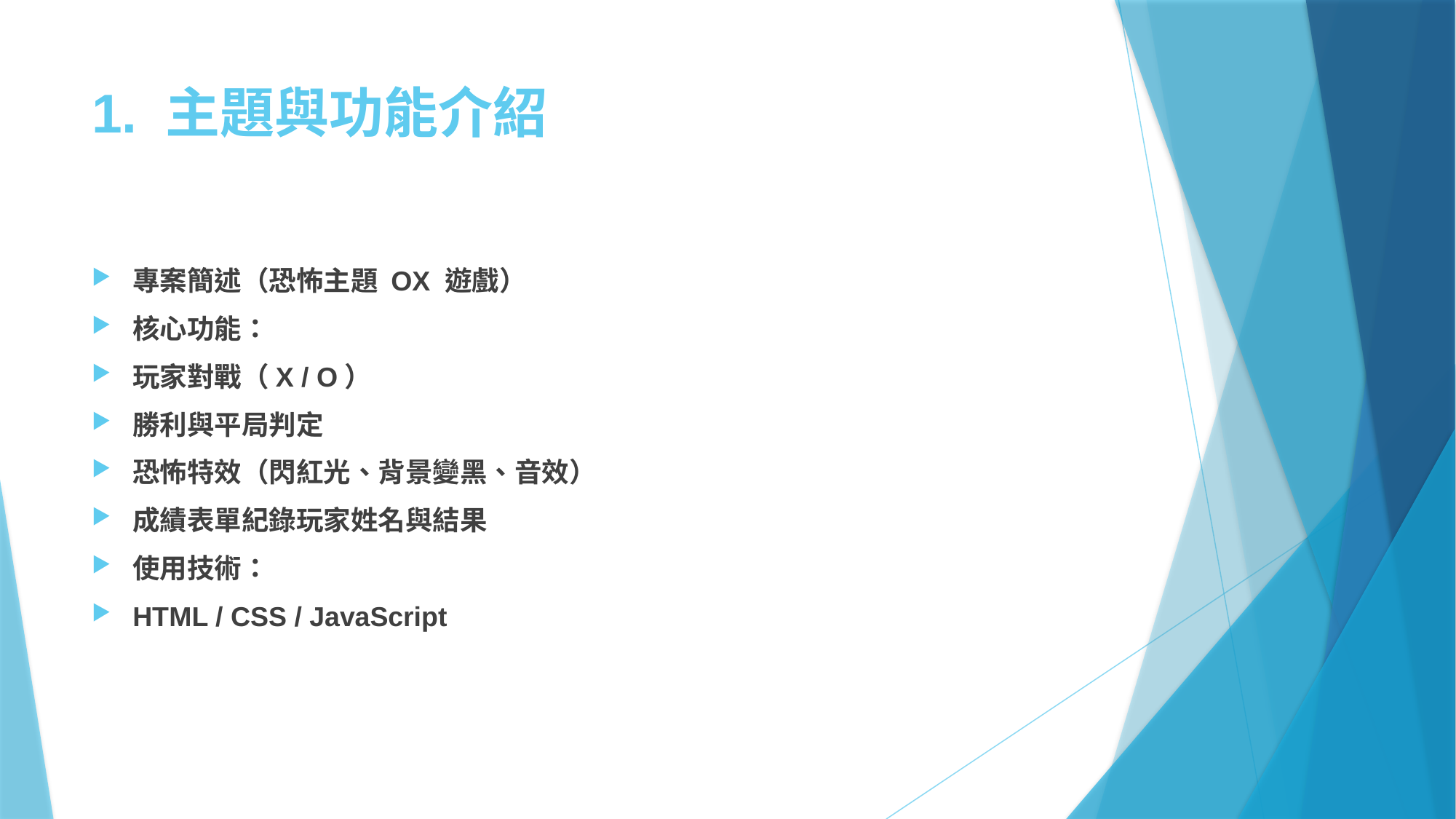

# 1. 主題與功能介紹
專案簡述（恐怖主題 OX 遊戲）
核心功能：
玩家對戰（X / O）
勝利與平局判定
恐怖特效（閃紅光、背景變黑、音效）
成績表單紀錄玩家姓名與結果
使用技術：
HTML / CSS / JavaScript